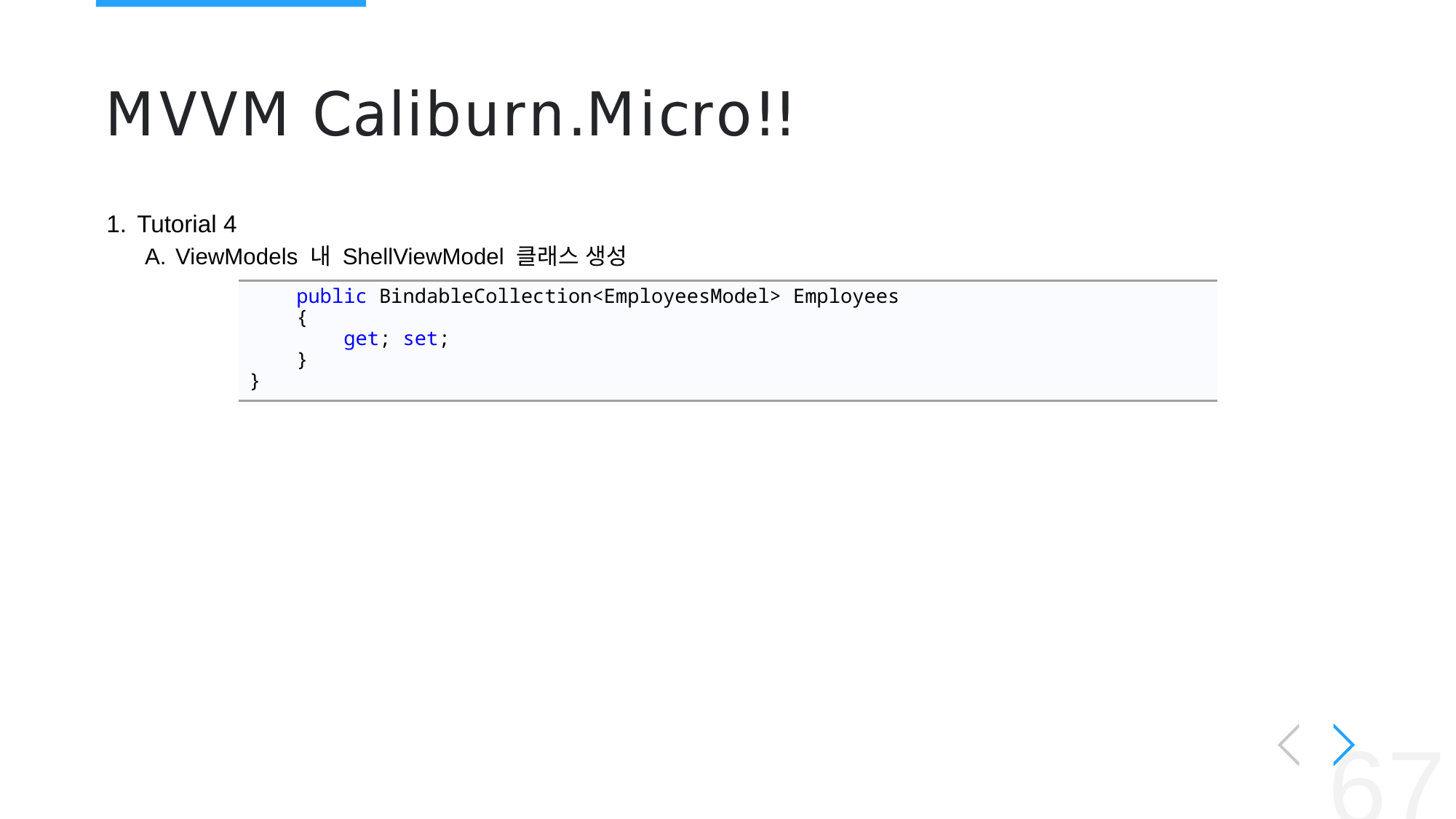

# MVVM Caliburn.Micro!!
Tutorial 4
ViewModels 내 ShellViewModel 클래스 생성
    public BindableCollection<EmployeesModel> Employees
    {
        get; set;
    }
}
67